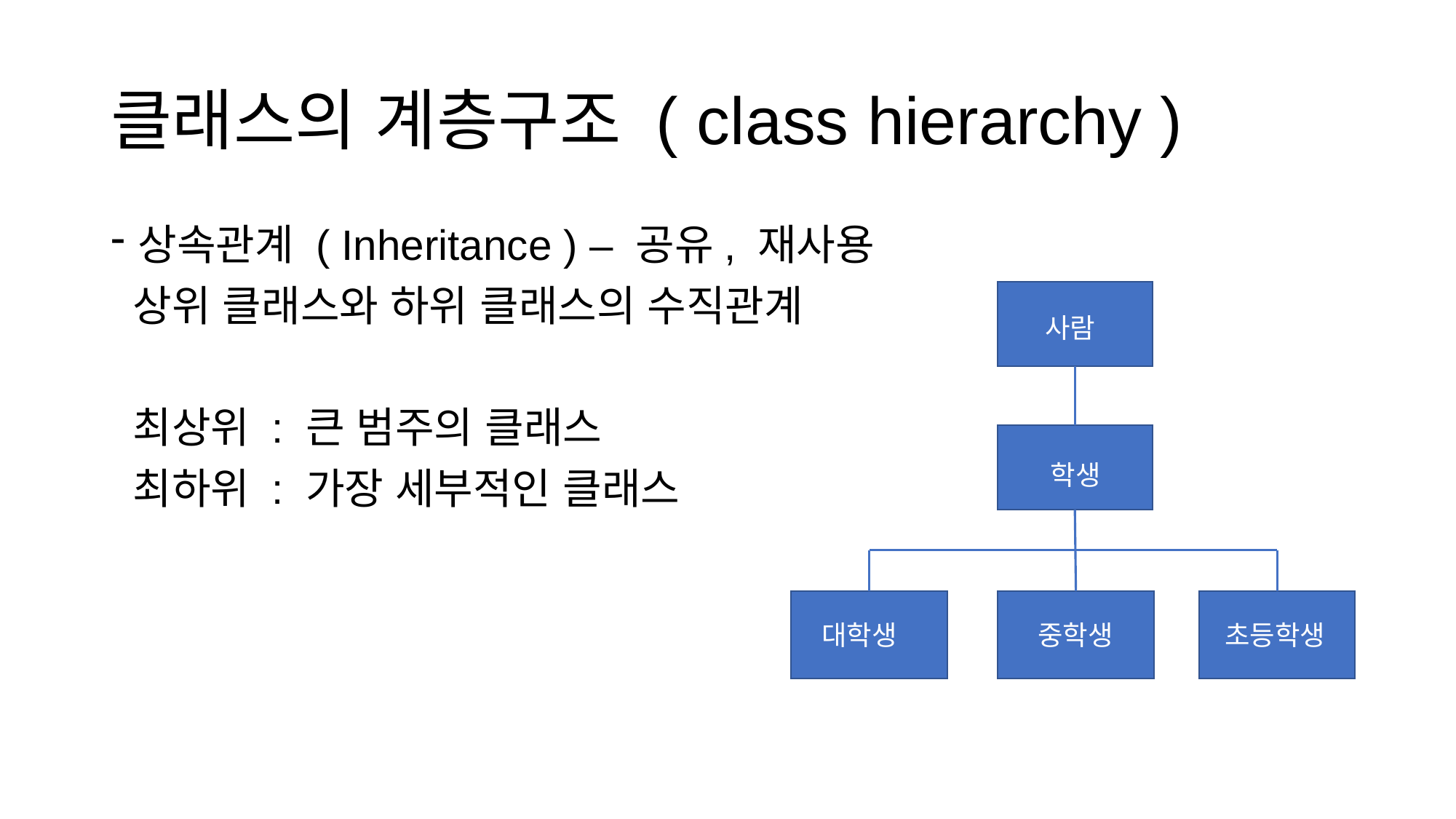

# 클래스의 계층구조 ( class hierarchy )
상속관계 ( Inheritance ) – 공유, 재사용
 상위 클래스와 하위 클래스의 수직관계

 최상위 : 큰 범주의 클래스
 최하위 : 가장 세부적인 클래스

  사람

 학생

대학생
중학생
초등학생